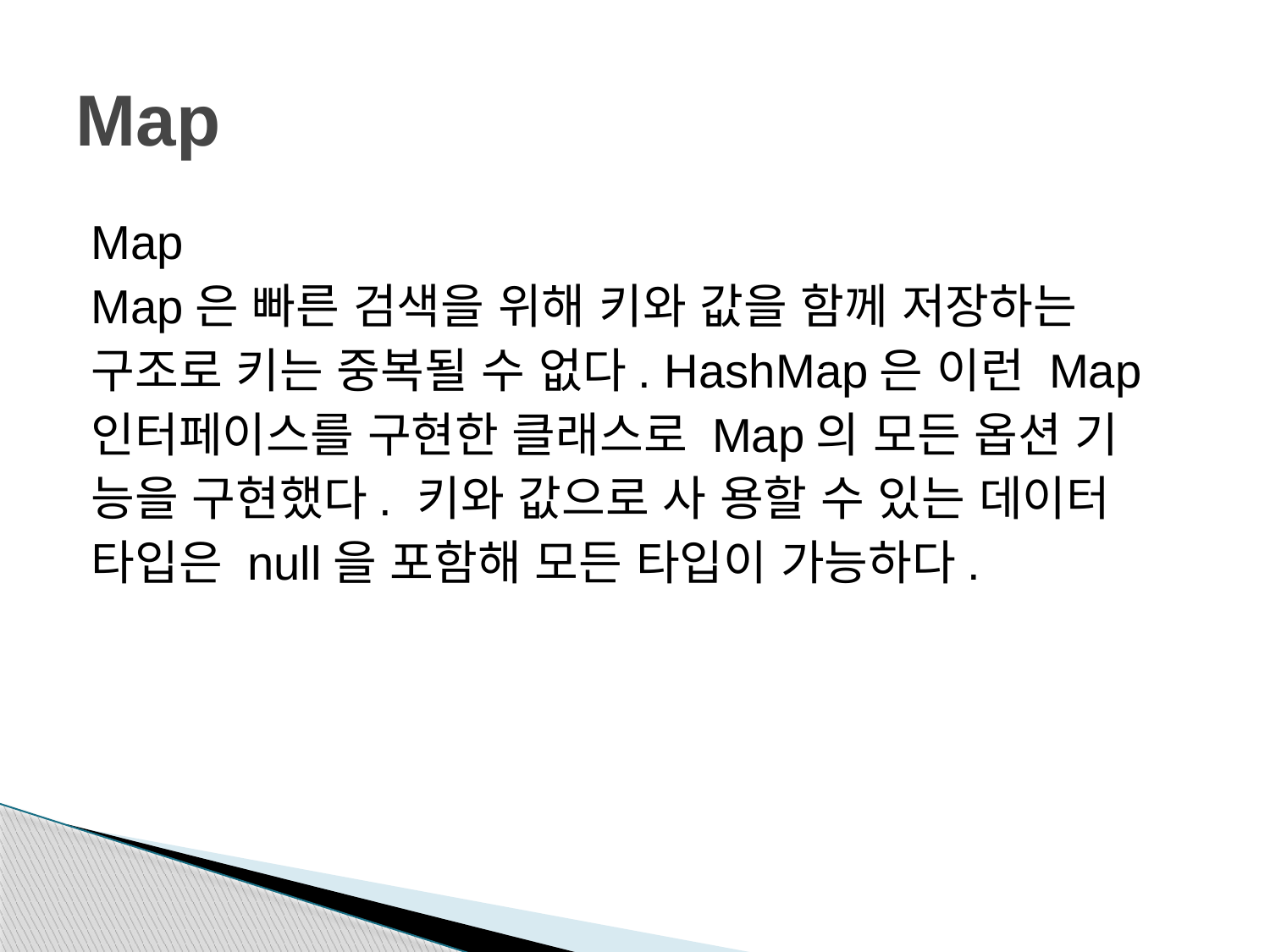

# Map
Map
Map은 빠른 검색을 위해 키와 값을 함께 저장하는
구조로 키는 중복될 수 없다. HashMap은 이런 Map
인터페이스를 구현한 클래스로 Map의 모든 옵션 기
능을 구현했다. 키와 값으로 사 용할 수 있는 데이터
타입은 null을 포함해 모든 타입이 가능하다.